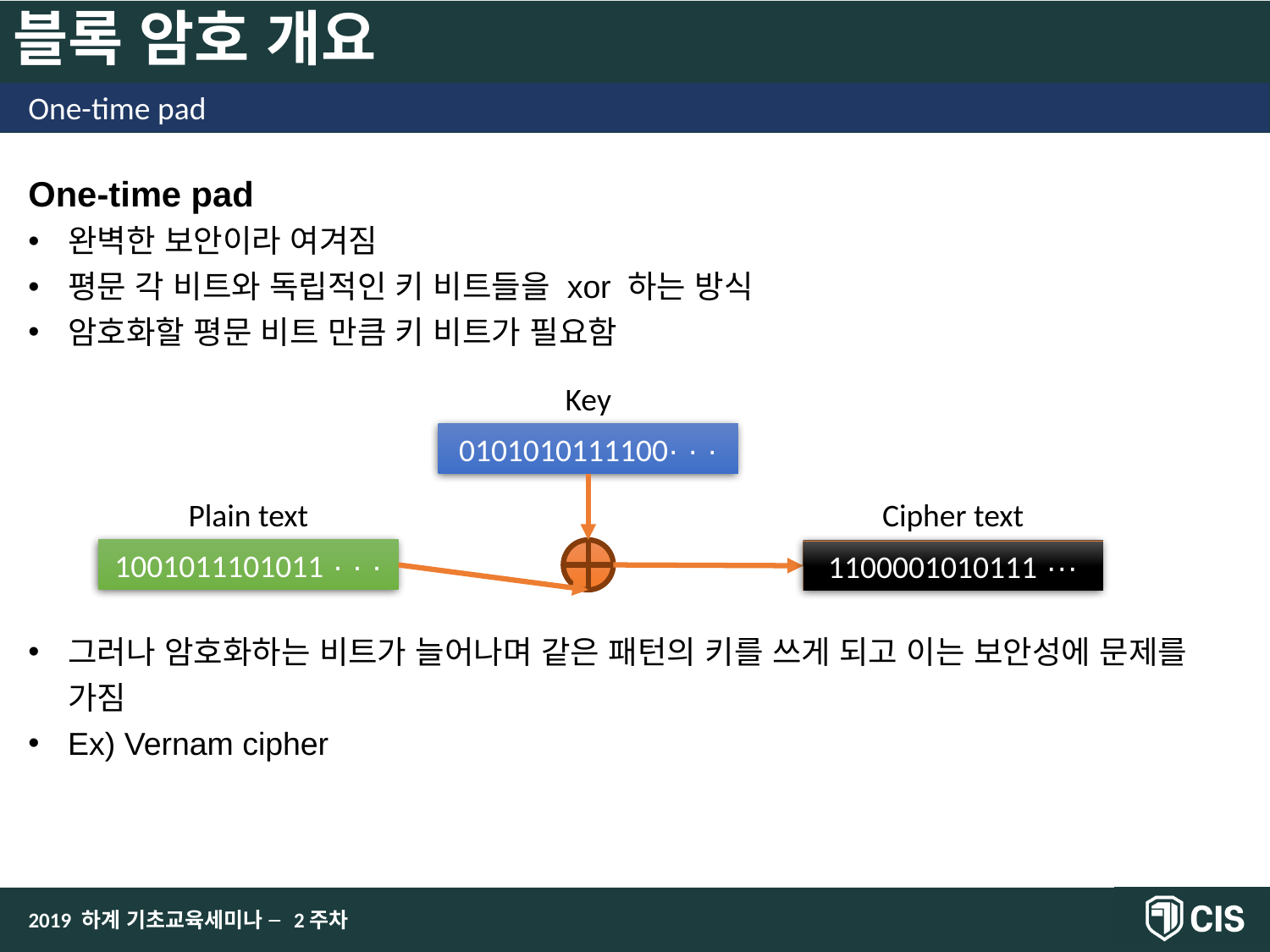

블록 암호 개요

One-time pad
One-time pad
완벽한 보안이라 여겨짐
평문 각 비트와 독립적인 키 비트들을 xor 하는 방식
암호화할 평문 비트 만큼 키 비트가 필요함

그러나 암호화하는 비트가 늘어나며 같은 패턴의 키를 쓰게 되고 이는 보안성에 문제를 가짐
Ex) Vernam cipher

Key
0101010111100· · ·
Plain text
Cipher text
1001011101011 · · ·

1100001010111‬ ···
2019 하계 기초교육세미나 – 2주차